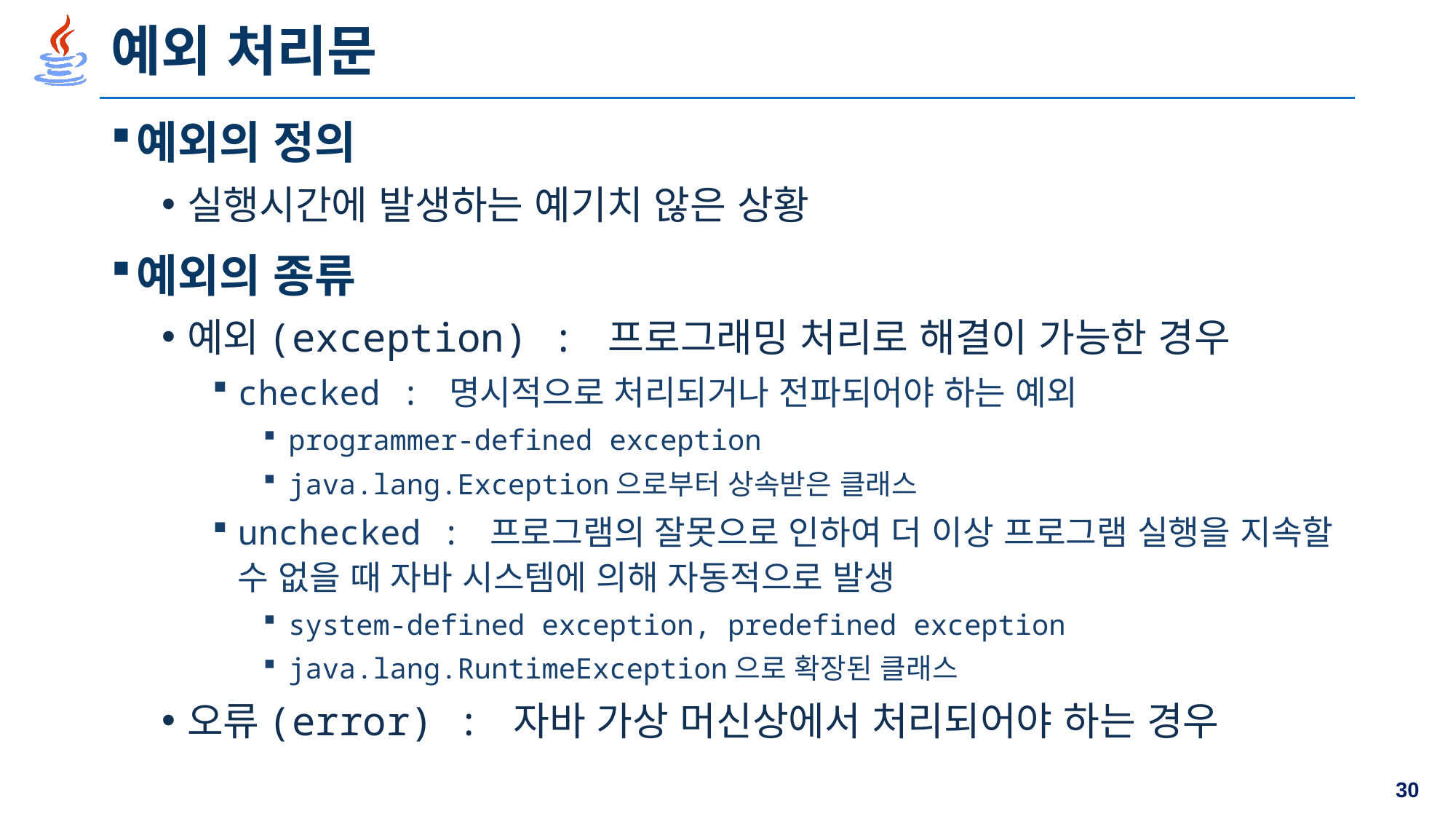

# 예외 처리문
예외의 정의
실행시간에 발생하는 예기치 않은 상황
예외의 종류
예외(exception) : 프로그래밍 처리로 해결이 가능한 경우
checked : 명시적으로 처리되거나 전파되어야 하는 예외
programmer-defined exception
java.lang.Exception으로부터 상속받은 클래스
unchecked : 프로그램의 잘못으로 인하여 더 이상 프로그램 실행을 지속할 수 없을 때 자바 시스템에 의해 자동적으로 발생
system-defined exception, predefined exception
java.lang.RuntimeException으로 확장된 클래스
오류(error) : 자바 가상 머신상에서 처리되어야 하는 경우
30